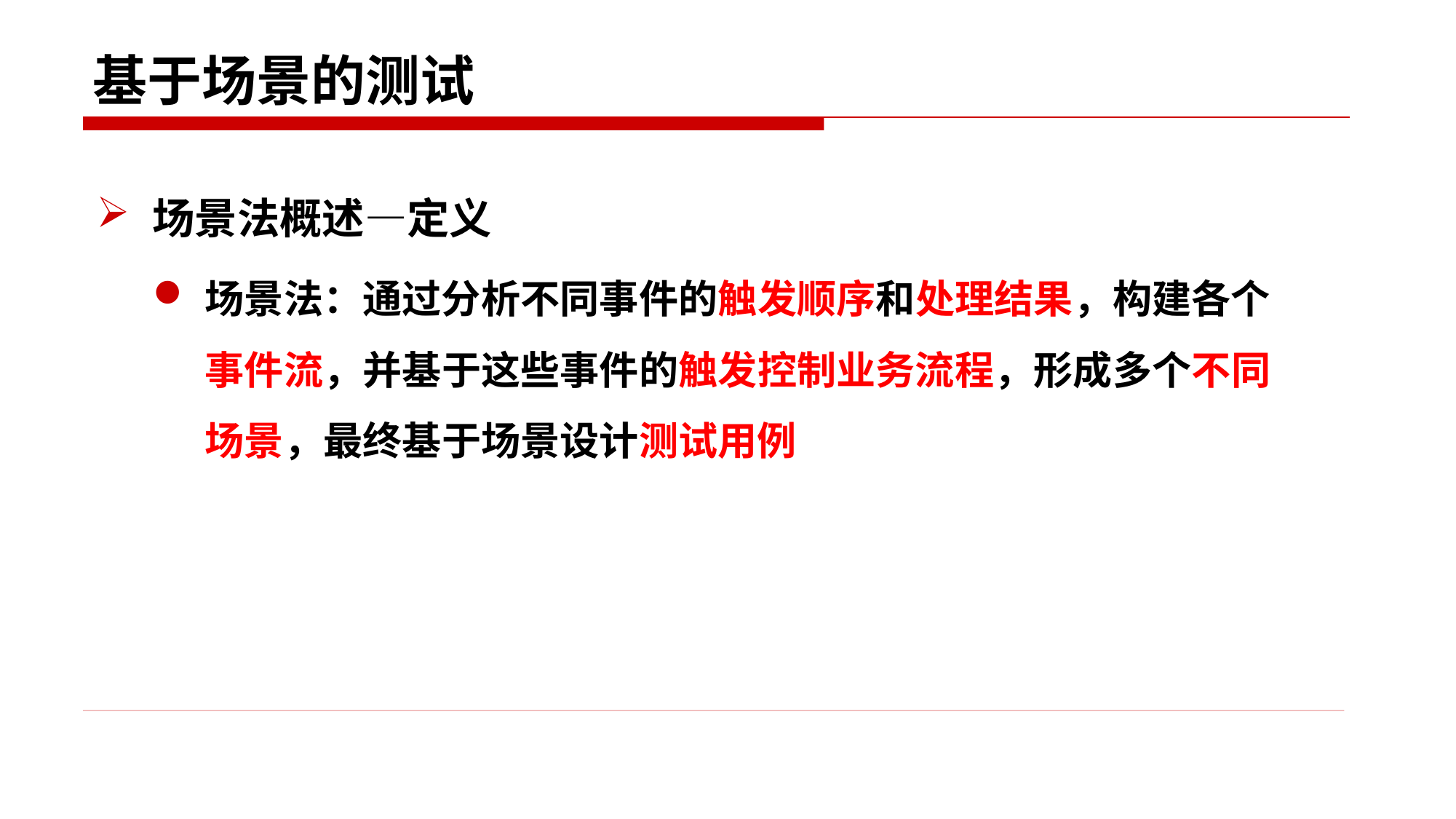

# 基于场景的测试

场景法概述—定义
场景法：通过分析不同事件的触发顺序和处理结果，构建各个事件流，并基于这些事件的触发控制业务流程，形成多个不同场景，最终基于场景设计测试用例